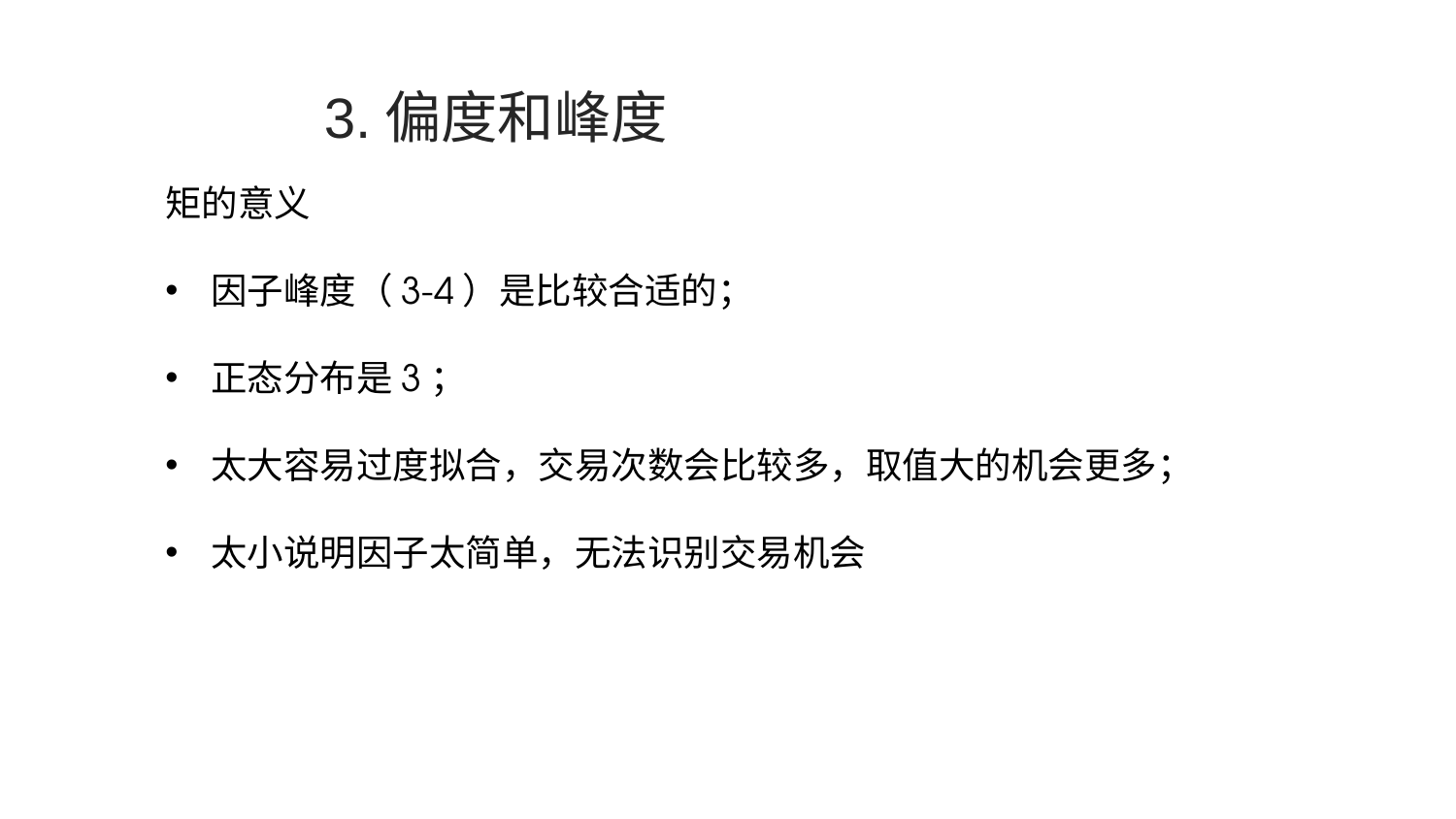

3.偏度和峰度
矩的意义

因子峰度（3-4）是比较合适的；

正态分布是3；

太大容易过度拟合，交易次数会比较多，取值大的机会更多；

太小说明因子太简单，无法识别交易机会